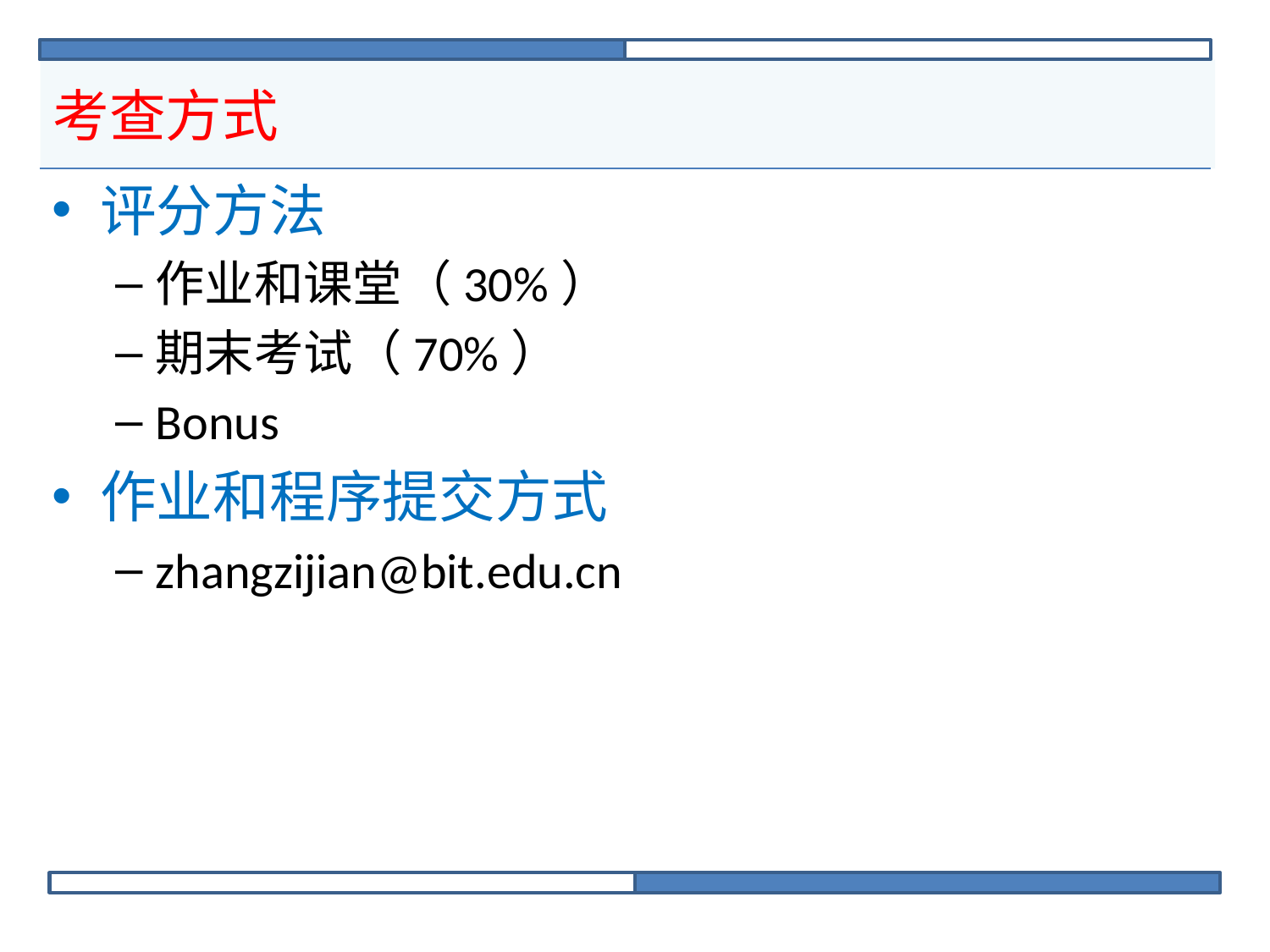

# 考查方式
评分方法
作业和课堂（30%）
期末考试（70%）
Bonus
作业和程序提交方式
zhangzijian@bit.edu.cn